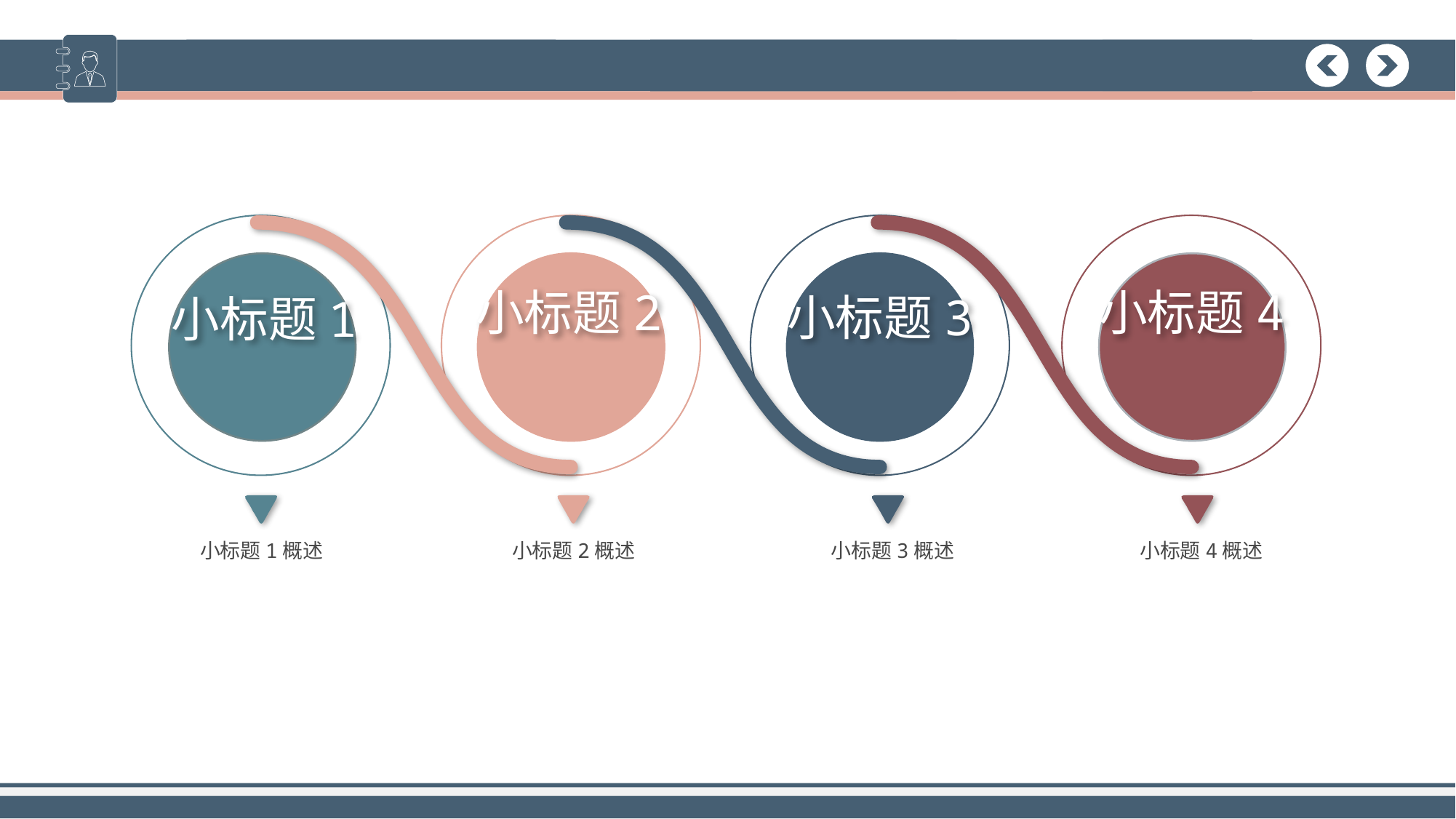

小标题3
小标题1
小标题2
小标题4

小标题1概述
小标题2概述
小标题3概述
小标题4概述